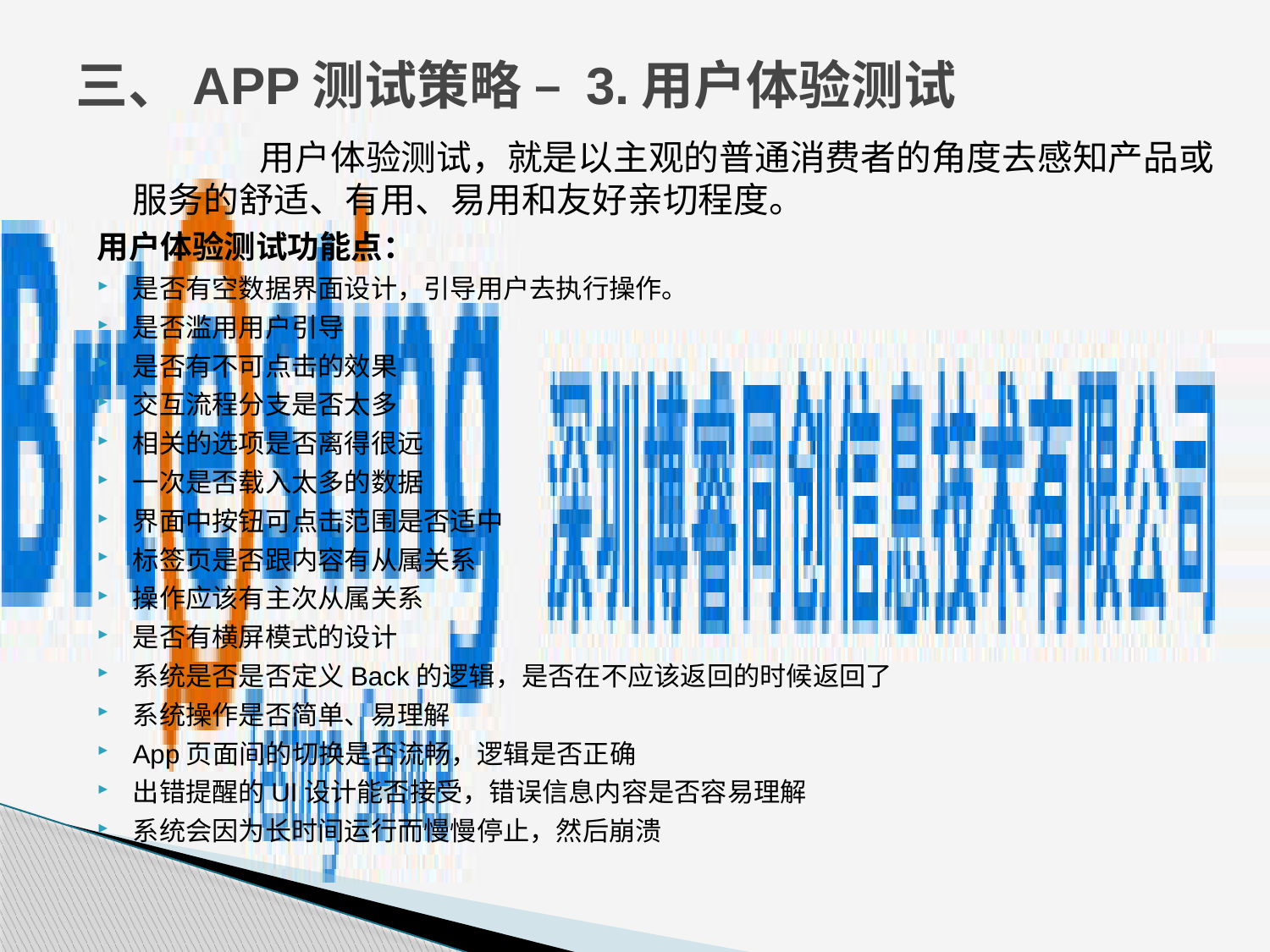

# 三、APP测试策略 – 3.用户体验测试
		用户体验测试，就是以主观的普通消费者的角度去感知产品或服务的舒适、有用、易用和友好亲切程度。
用户体验测试功能点：
是否有空数据界面设计，引导用户去执行操作。
是否滥用用户引导
是否有不可点击的效果
交互流程分支是否太多
相关的选项是否离得很远
一次是否载入太多的数据
界面中按钮可点击范围是否适中
标签页是否跟内容有从属关系
操作应该有主次从属关系
是否有横屏模式的设计
系统是否是否定义Back的逻辑，是否在不应该返回的时候返回了
系统操作是否简单、易理解
App页面间的切换是否流畅，逻辑是否正确
出错提醒的UI设计能否接受，错误信息内容是否容易理解
系统会因为长时间运行而慢慢停止，然后崩溃